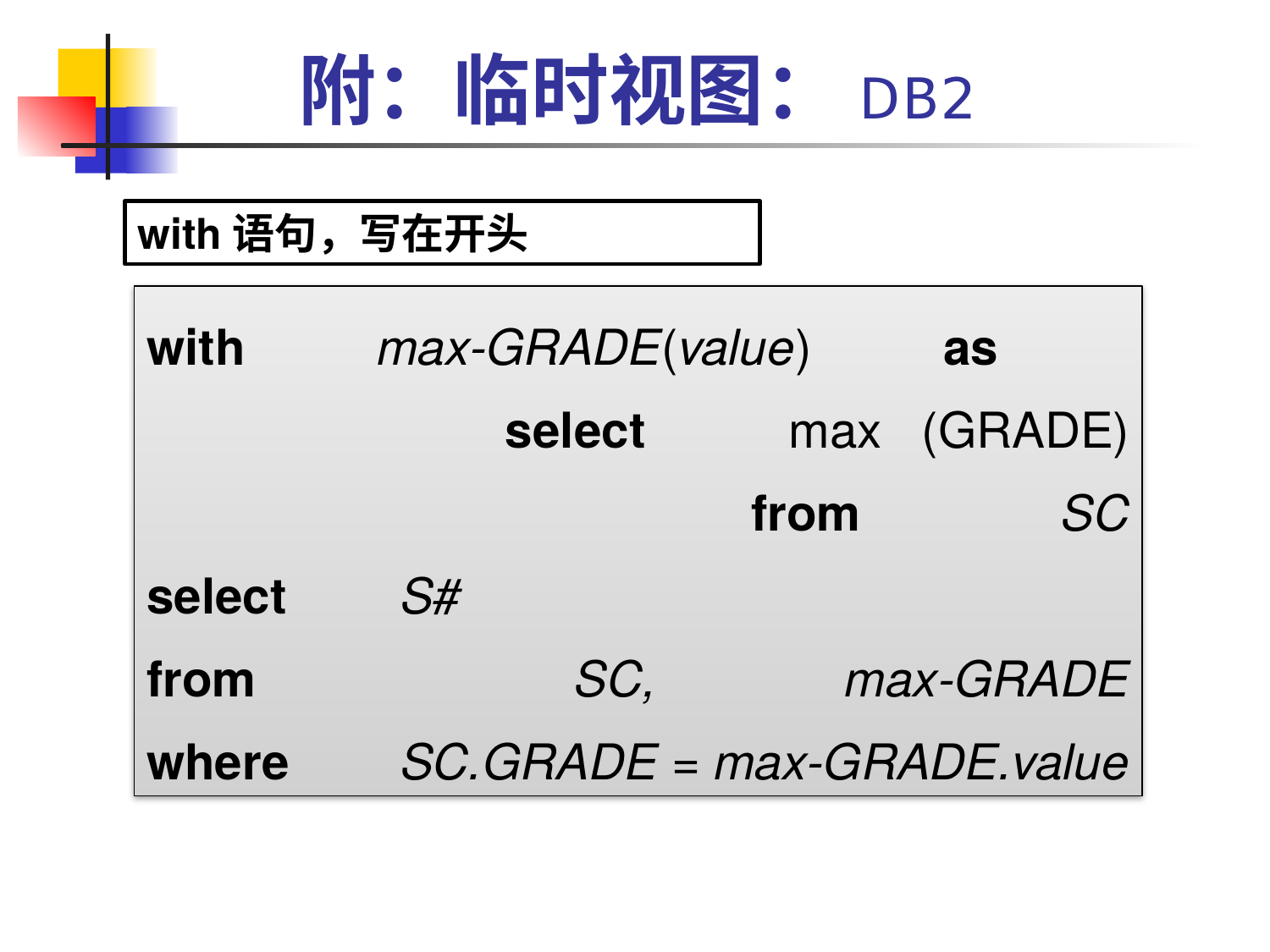

# 附：临时视图：DB2
with语句，写在开头
with max-GRADE(value) as
         select 	max (GRADE)
         from 		SC
select	S#
from 		SC, max-GRADE
where	SC.GRADE = max-GRADE.value